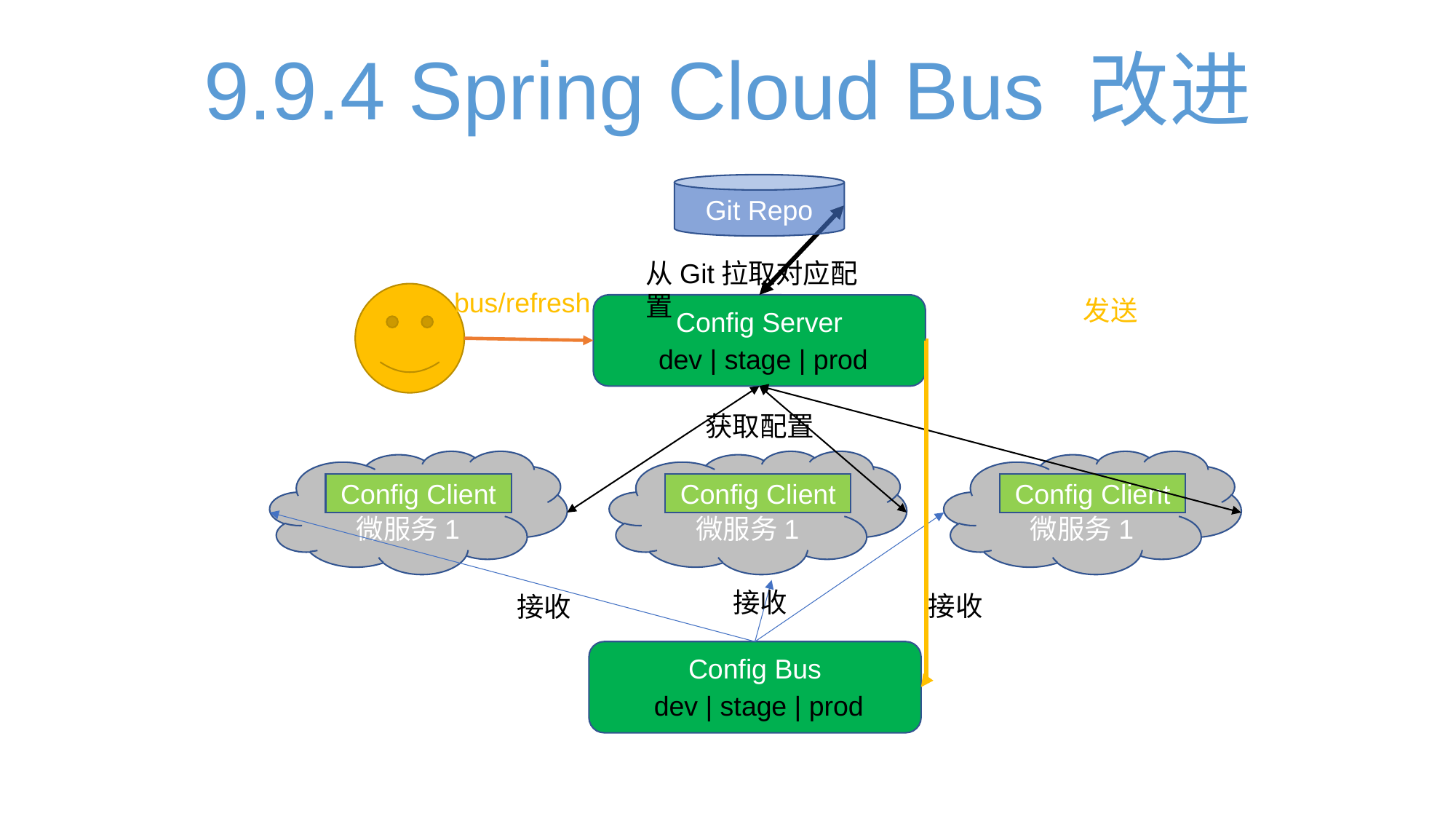

9.9.4 Spring Cloud Bus 改进
Git Repo
从Git拉取对应配置
bus/refresh

发送
Config Server
dev | stage | prod
获取配置
微服务1
Config Client
微服务1
Config Client
微服务1
Config Client
接收
接收
接收
Config Bus
dev | stage | prod